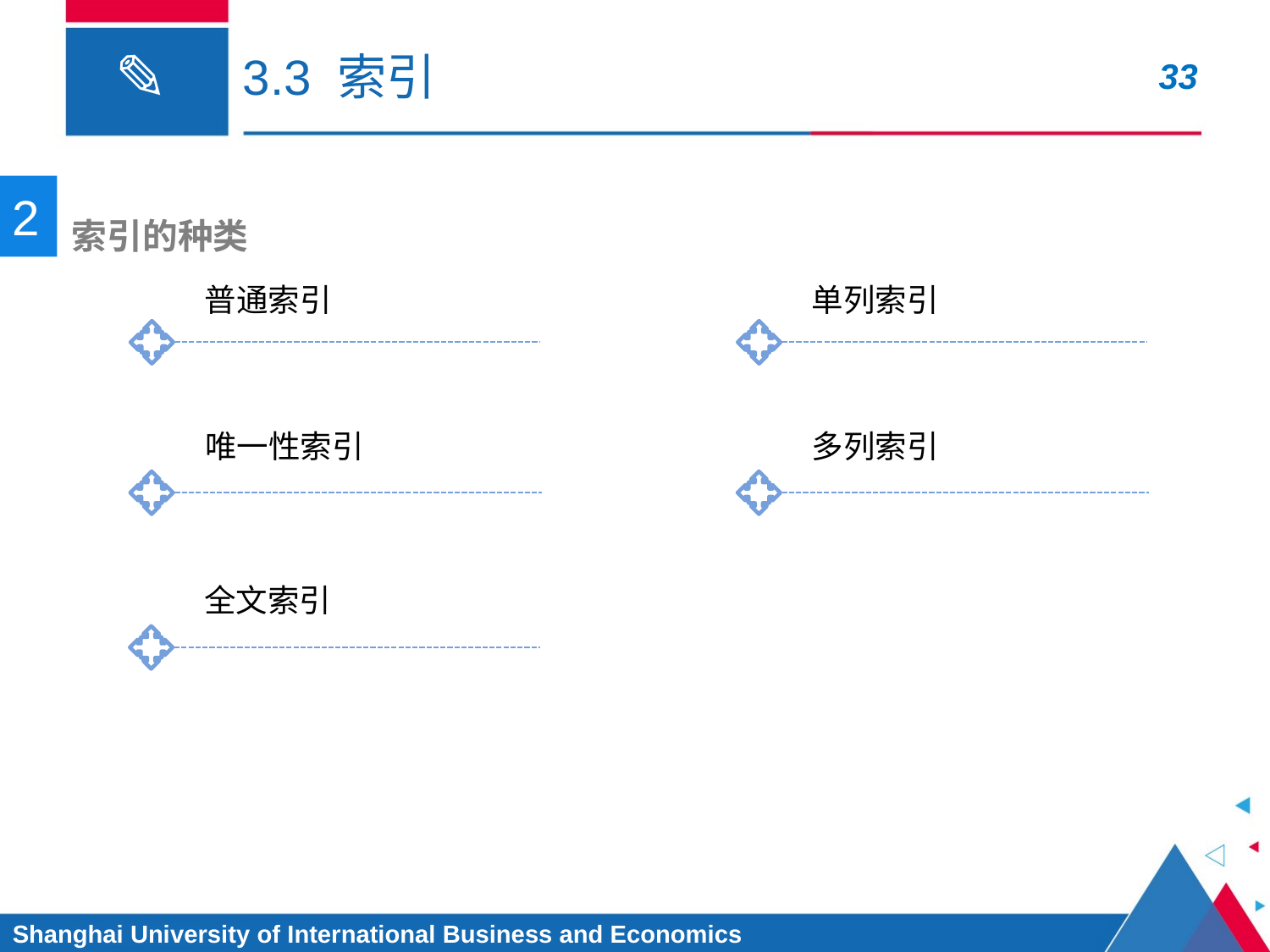

# 3.3 索引

2
索引的种类
普通索引
单列索引

唯一性索引
多列索引

全文索引